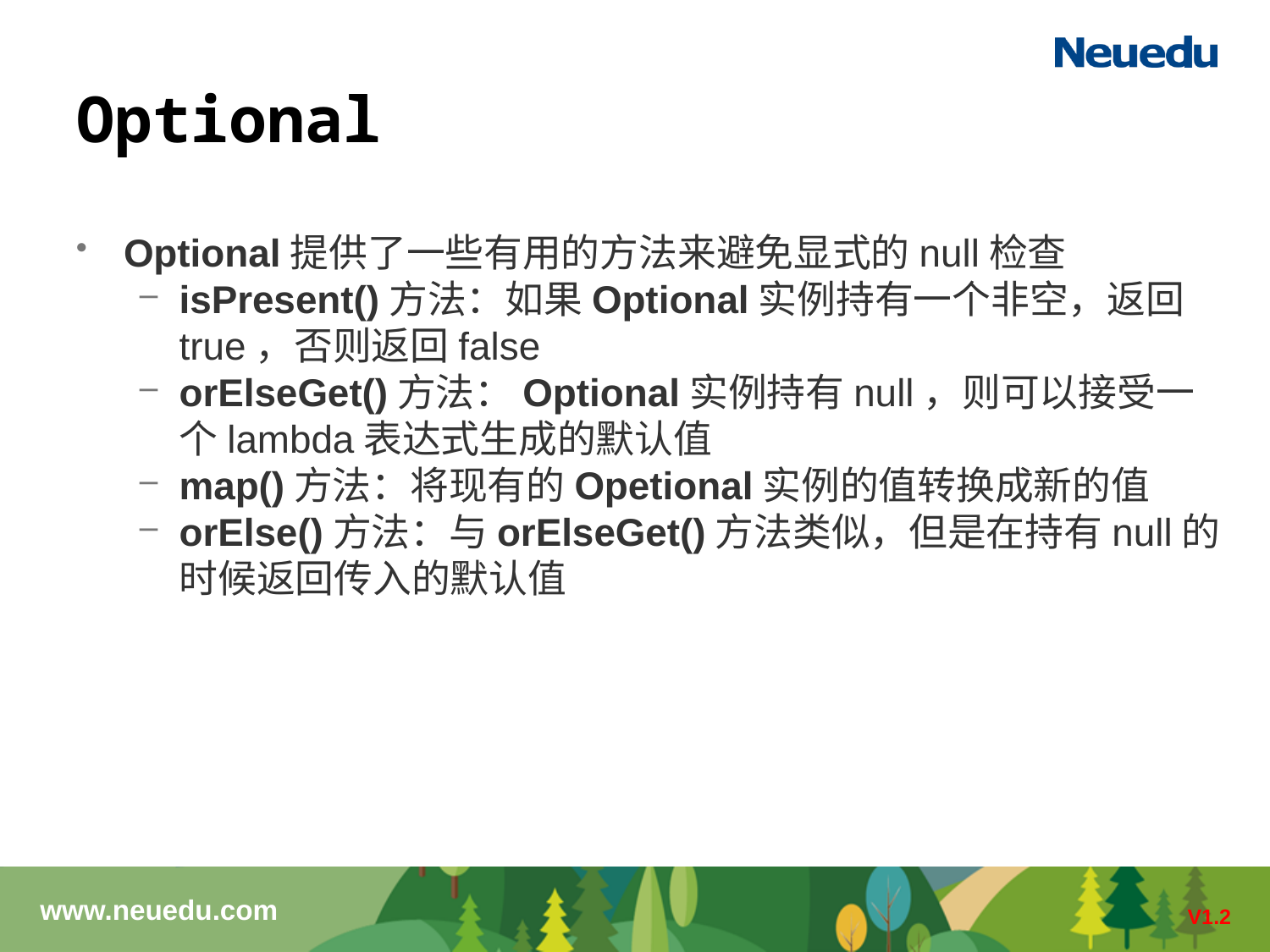

# Optional
Optional提供了一些有用的方法来避免显式的null检查
isPresent()方法：如果Optional实例持有一个非空，返回true，否则返回false
orElseGet()方法：Optional实例持有null，则可以接受一个lambda表达式生成的默认值
map()方法：将现有的Opetional实例的值转换成新的值
orElse()方法：与orElseGet()方法类似，但是在持有null的时候返回传入的默认值